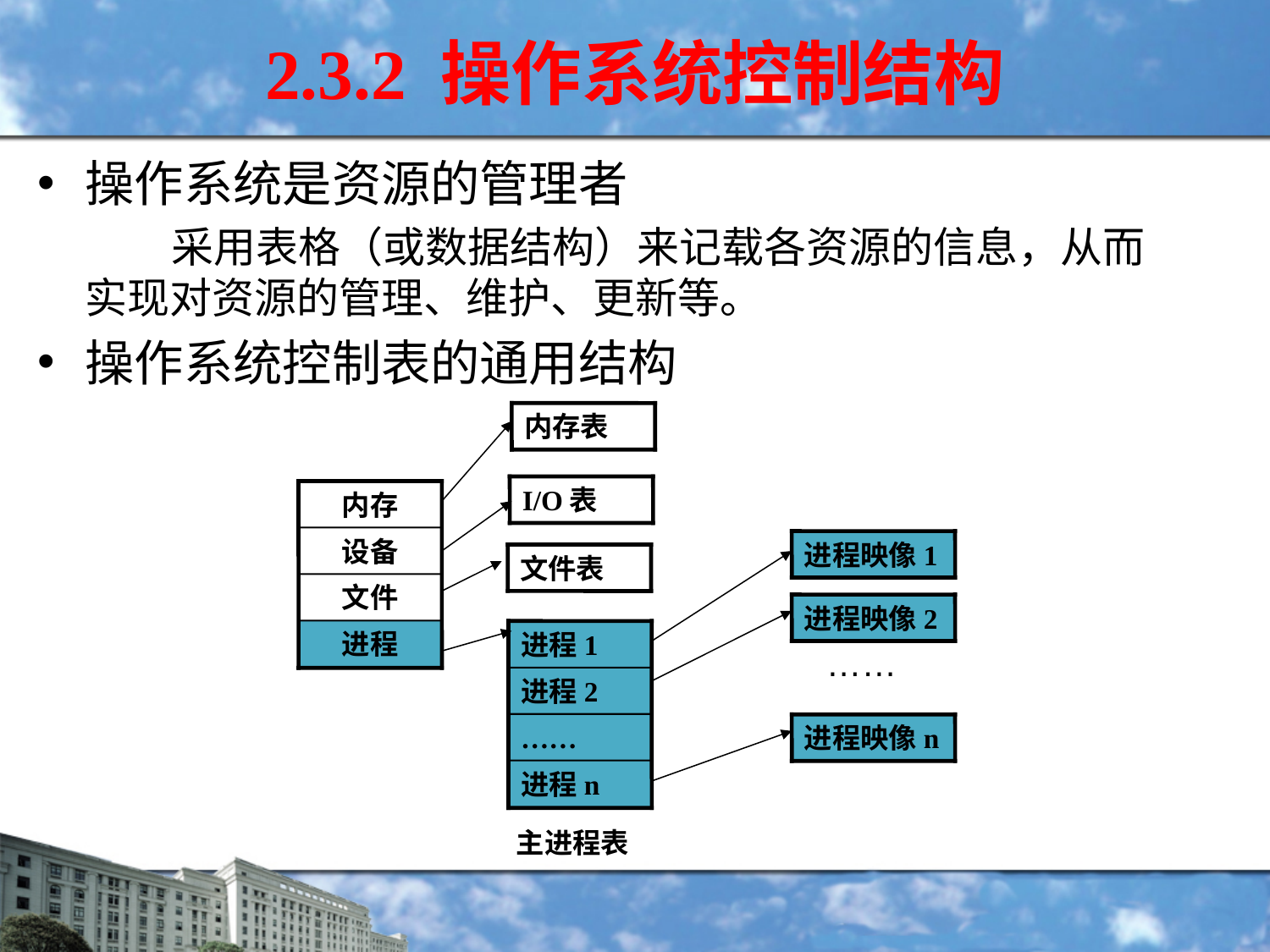

2.3.2 操作系统控制结构
操作系统是资源的管理者
             采用表格（或数据结构）来记载各资源的信息，从而实现对资源的管理、维护、更新等。
操作系统控制表的通用结构

内存表

I/O表

内存

设备

进程映像1

文件表

文件

进程映像2

进程

进程1

……

进程2

……

进程映像n

进程n

主进程表